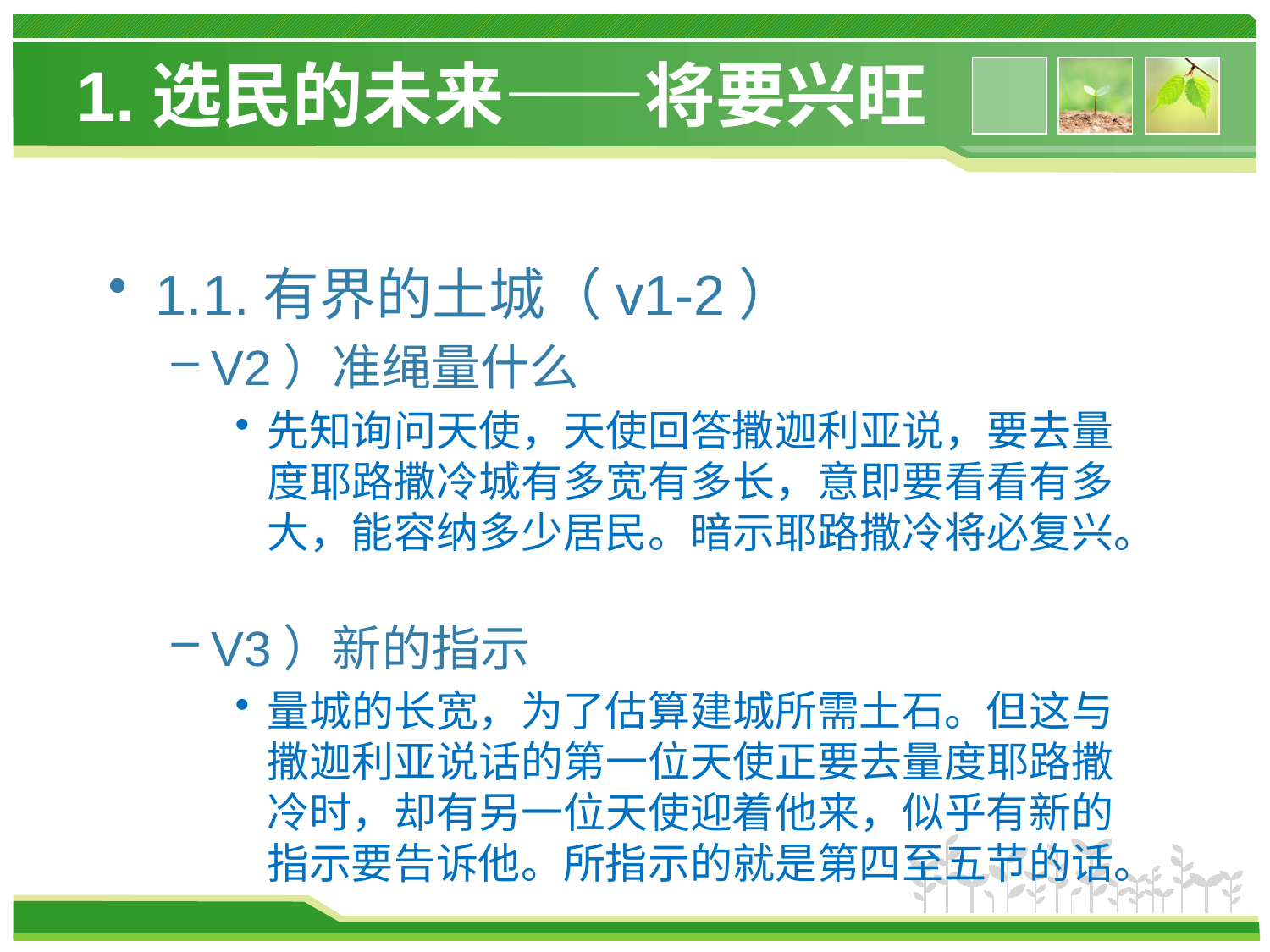

# 1.选民的未来——将要兴旺
1.1.有界的土城（v1-2）
V2）准绳量什么
先知询问天使，天使回答撒迦利亚说，要去量度耶路撒冷城有多宽有多长，意即要看看有多大，能容纳多少居民。暗示耶路撒冷将必复兴。
V3）新的指示
量城的长宽，为了估算建城所需土石。但这与撒迦利亚说话的第一位天使正要去量度耶路撒冷时，却有另一位天使迎着他来，似乎有新的指示要告诉他。所指示的就是第四至五节的话。